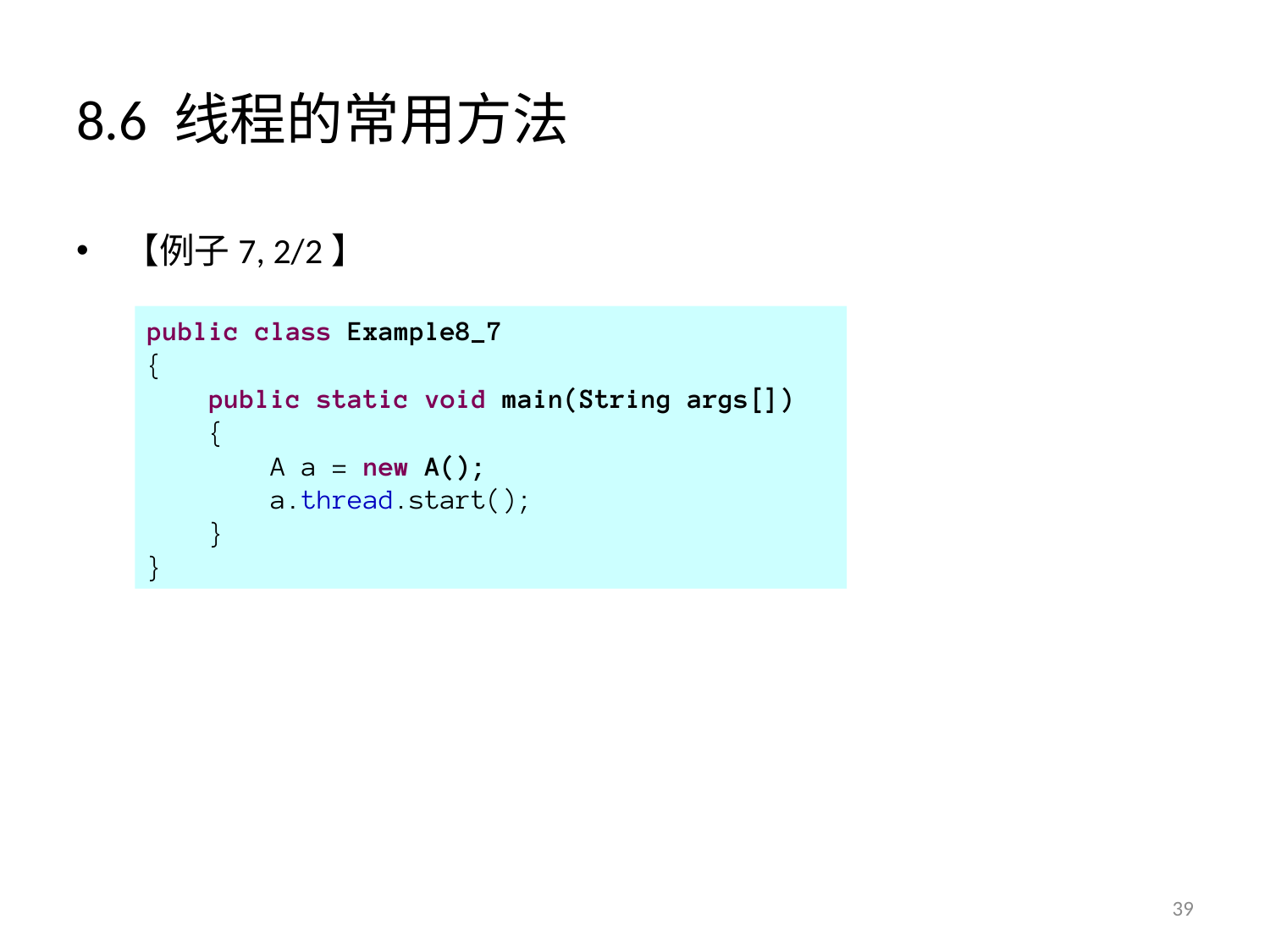

# 8.6 线程的常用方法
【例子7, 2/2】
public class Example8_7
{
    public static void main(String args[])
    {
        A a = new A();
        a.thread.start();
    }
}
39